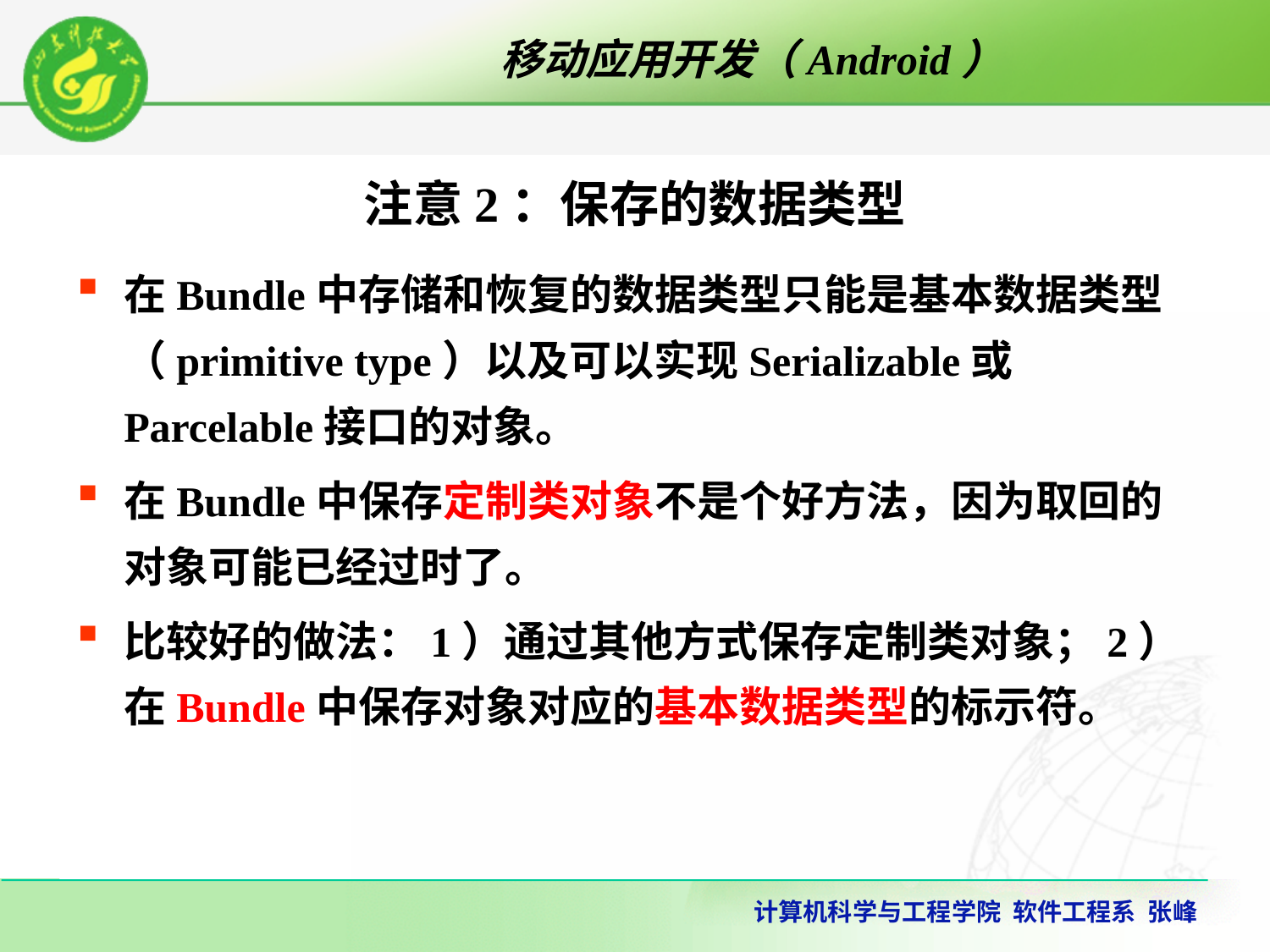

# 注意2：保存的数据类型
在Bundle中存储和恢复的数据类型只能是基本数据类型（primitive type）以及可以实现Serializable或Parcelable接口的对象。
在Bundle中保存定制类对象不是个好方法，因为取回的对象可能已经过时了。
比较好的做法：1）通过其他方式保存定制类对象；2）在Bundle中保存对象对应的基本数据类型的标示符。